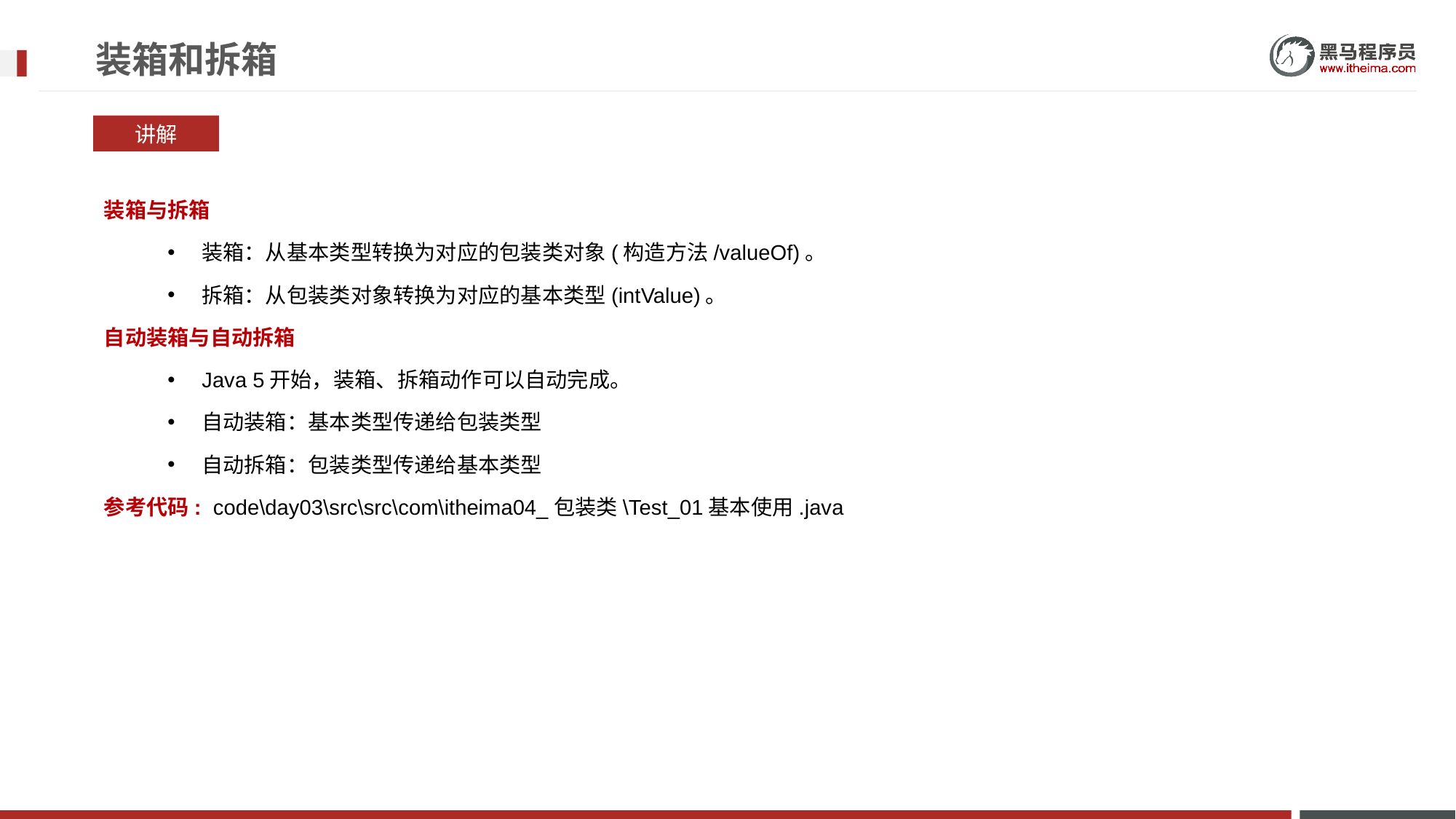

# 装箱和拆箱
讲解
装箱与拆箱
装箱：从基本类型转换为对应的包装类对象(构造方法/valueOf)。
拆箱：从包装类对象转换为对应的基本类型(intValue)。
自动装箱与自动拆箱
Java 5开始，装箱、拆箱动作可以自动完成。
自动装箱：基本类型传递给包装类型
自动拆箱：包装类型传递给基本类型
参考代码:	code\day03\src\src\com\itheima04_包装类\Test_01基本使用.java